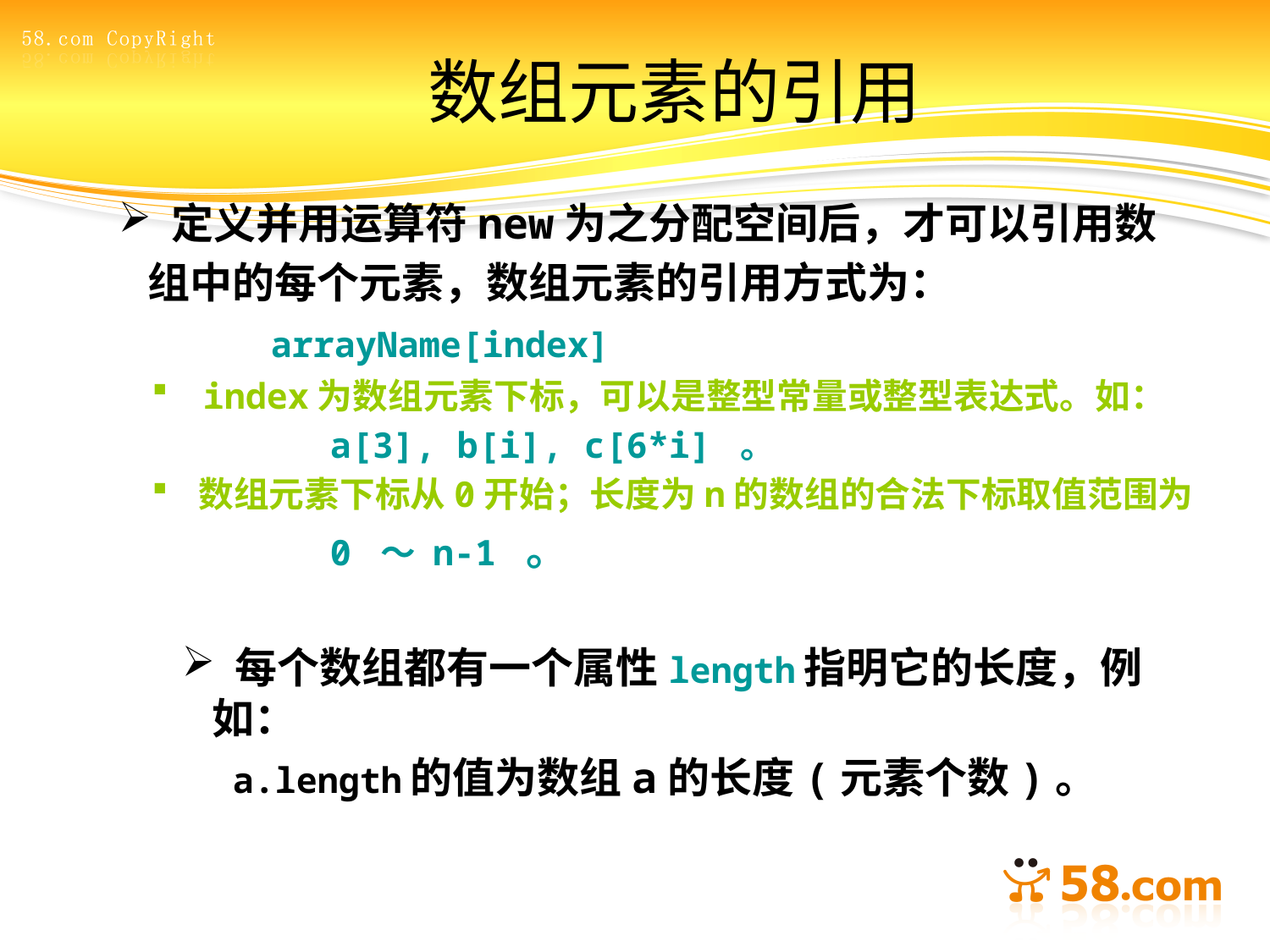

# 数组元素的引用
 定义并用运算符new为之分配空间后，才可以引用数
  组中的每个元素，数组元素的引用方式为：
      arrayName[index]
 index为数组元素下标，可以是整型常量或整型表达式。如：
       a[3], b[i], c[6*i] 。
 数组元素下标从0开始；长度为n的数组的合法下标取值范围为
       0 ～ n-1 。

 每个数组都有一个属性length指明它的长度，例如：
  a.length的值为数组a的长度(元素个数)。